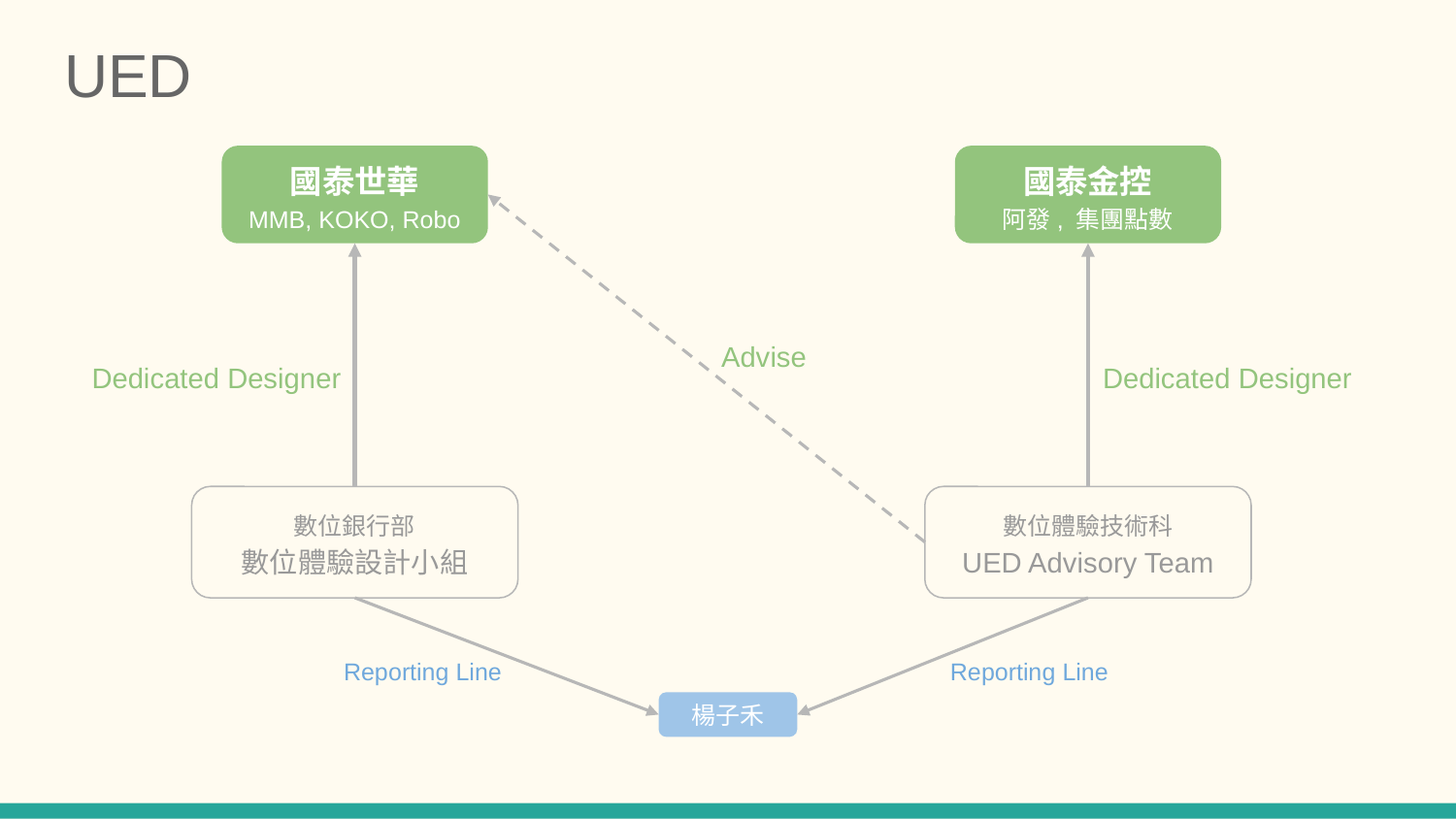

# UED
國泰世華
MMB, KOKO, Robo
國泰金控
阿發, 集團點數
Advise
Dedicated Designer
Dedicated Designer
數位銀行部
數位體驗設計小組
數位體驗技術科
UED Advisory Team
Reporting Line
Reporting Line
楊子禾